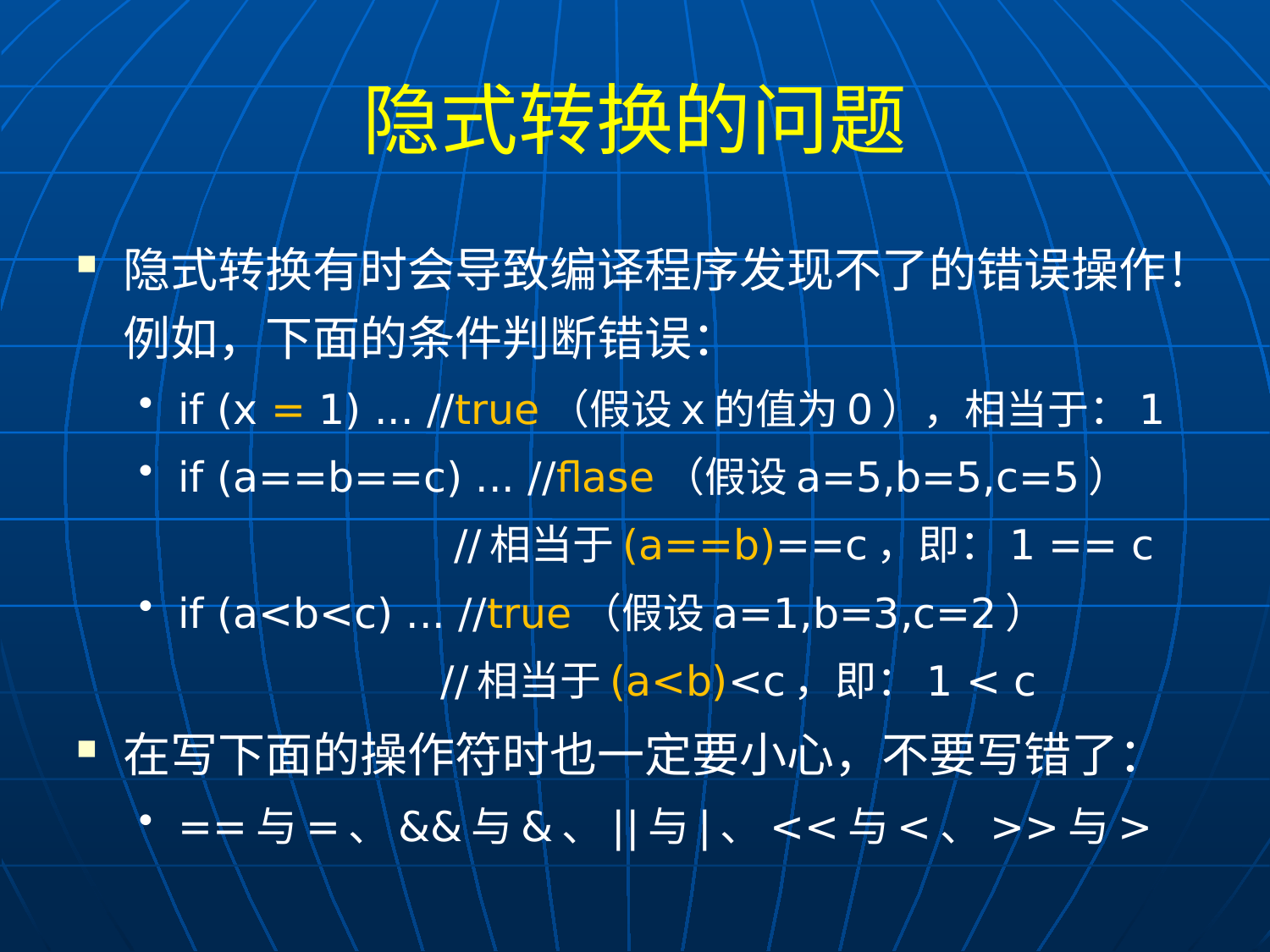

# 隐式转换的问题
隐式转换有时会导致编译程序发现不了的错误操作！例如，下面的条件判断错误：
if (x = 1) ... //true（假设x的值为0），相当于：1
if (a==b==c) ... //flase（假设a=5,b=5,c=5）
                        //相当于(a==b)==c，即：1 == c
if (a<b<c) ... //true（假设a=1,b=3,c=2）
                       //相当于(a<b)<c，即：1 < c
在写下面的操作符时也一定要小心，不要写错了：
==与=、&&与&、||与|、<<与<、>>与>